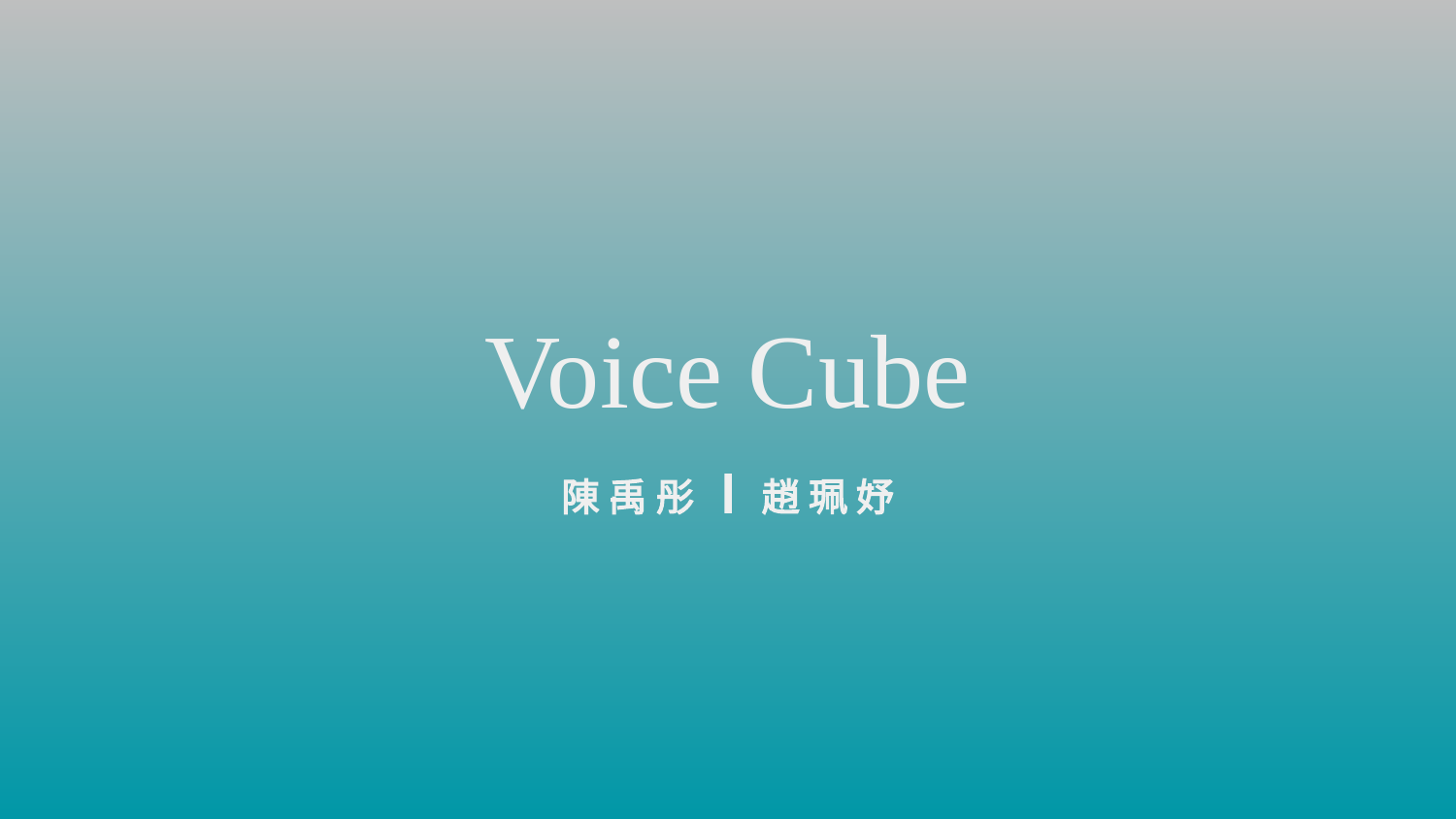

# Voice Cube
陳 禹 彤  |  趙 珮 妤